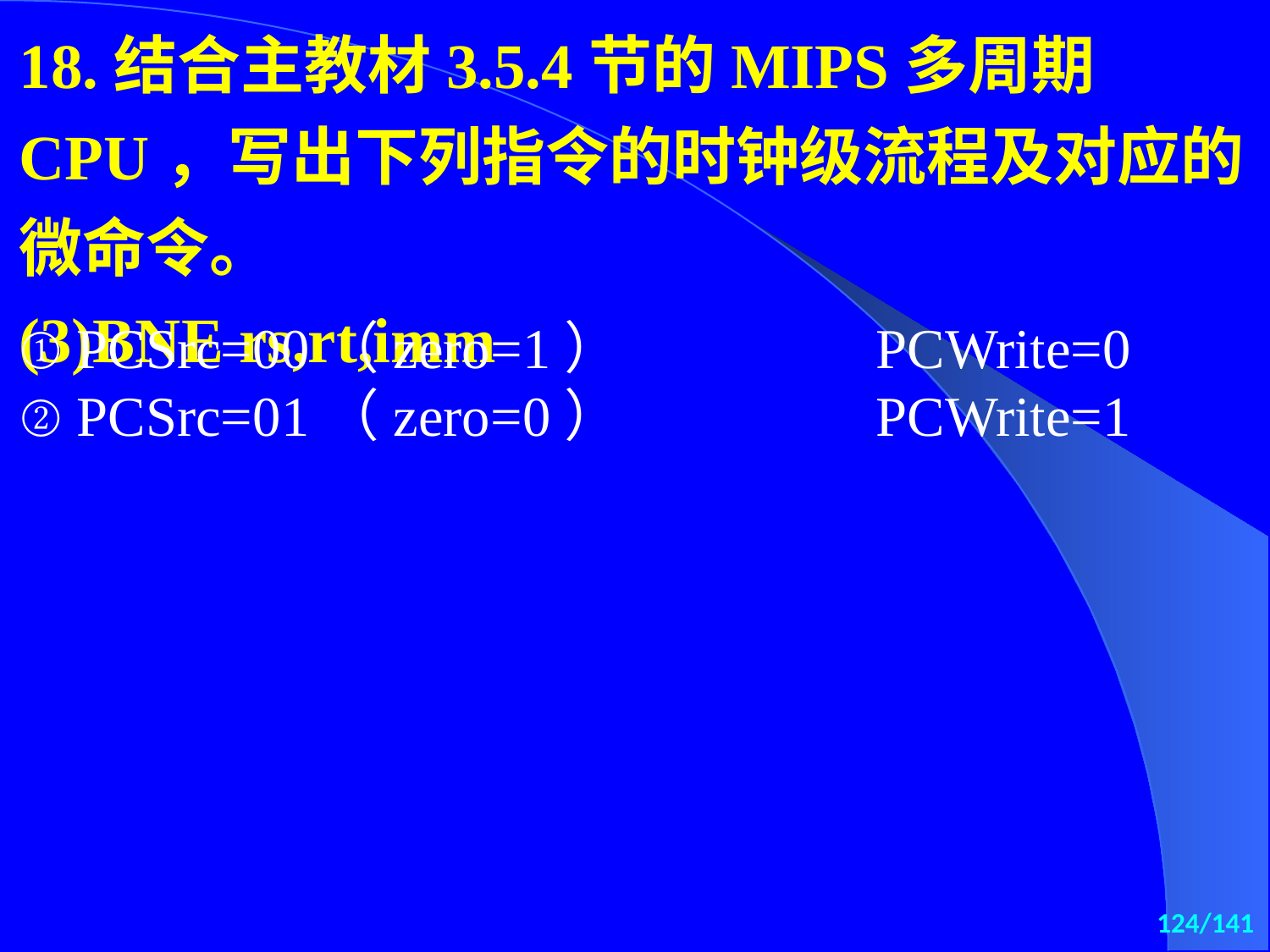

18.结合主教材3.5.4节的MIPS多周期CPU，写出下列指令的时钟级流程及对应的微命令。
(3)BNE rs,rt,imm
① PCSrc=00（zero=1）                   PCWrite=0
② PCSrc=01（zero=0）                   PCWrite=1
124/141